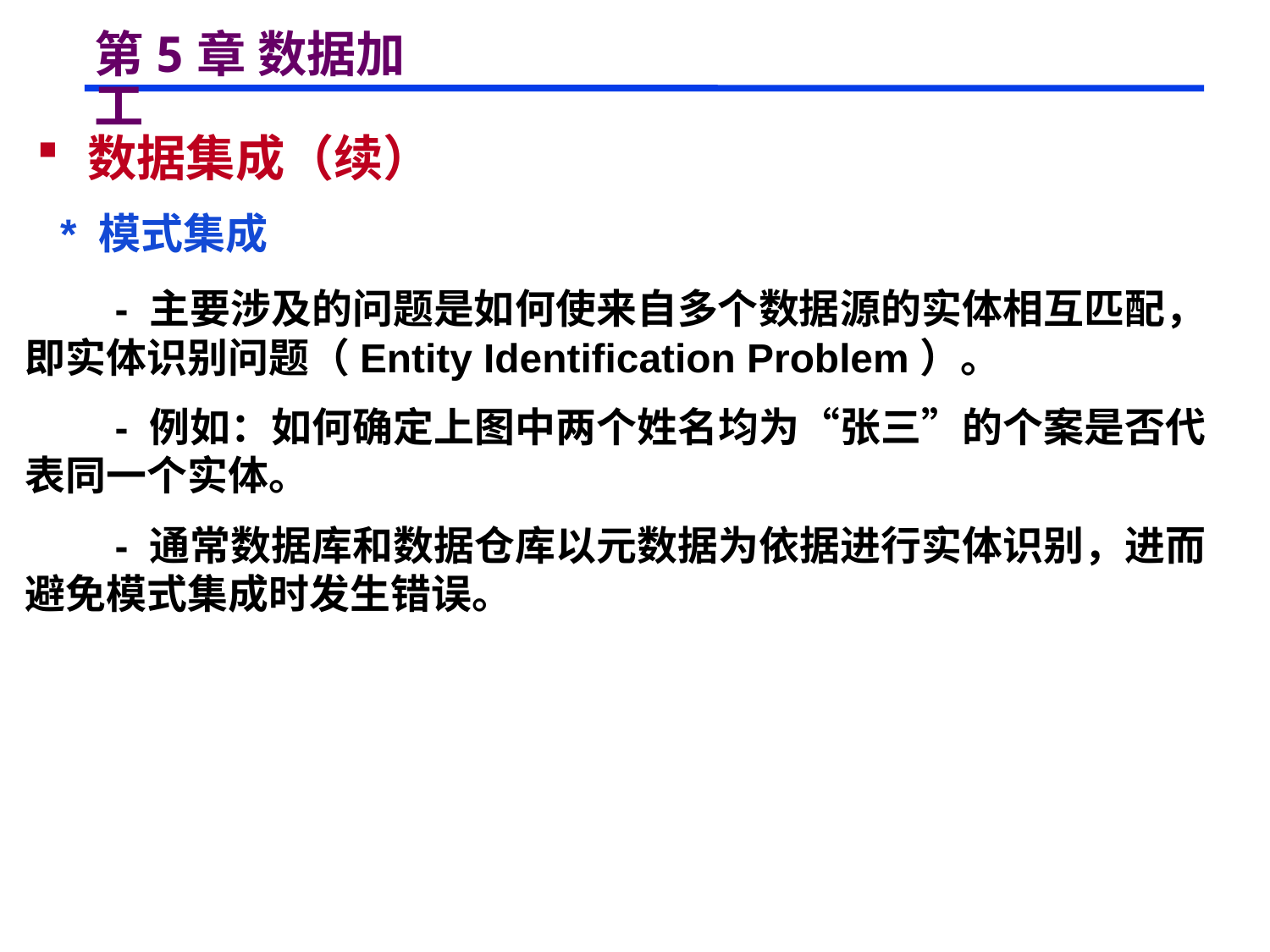

# 第5章 数据加工
 数据集成（续）
  * 模式集成
        - 主要涉及的问题是如何使来自多个数据源的实体相互匹配，即实体识别问题（Entity Identification Problem）。
        - 例如：如何确定上图中两个姓名均为“张三”的个案是否代表同一个实体。
        - 通常数据库和数据仓库以元数据为依据进行实体识别，进而避免模式集成时发生错误。